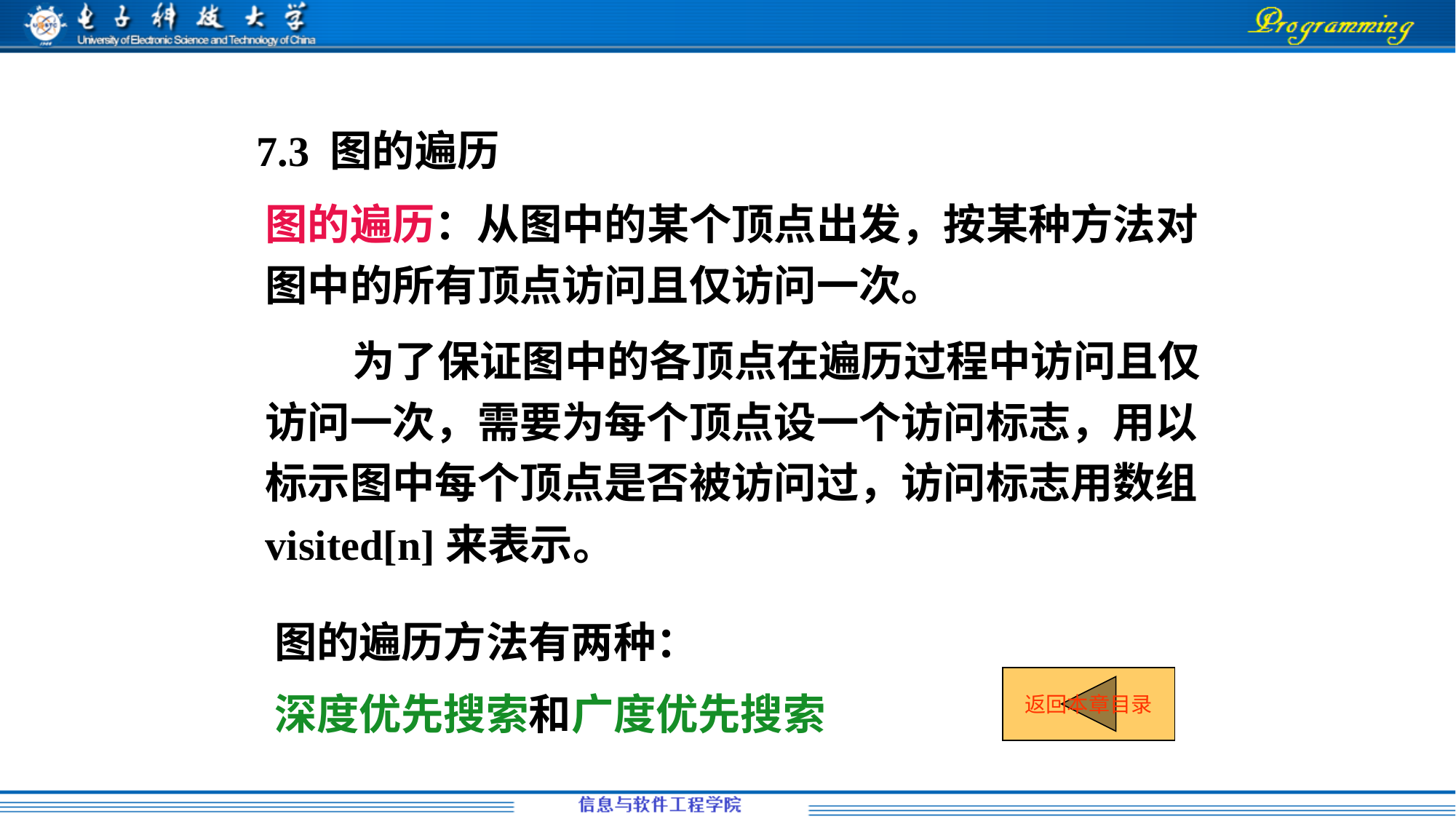

7.3 图的遍历
图的遍历：从图中的某个顶点出发，按某种方法对图中的所有顶点访问且仅访问一次。
        为了保证图中的各顶点在遍历过程中访问且仅访问一次，需要为每个顶点设一个访问标志，用以标示图中每个顶点是否被访问过，访问标志用数组visited[n]来表示。
图的遍历方法有两种：
深度优先搜索和广度优先搜索
返回本章目录